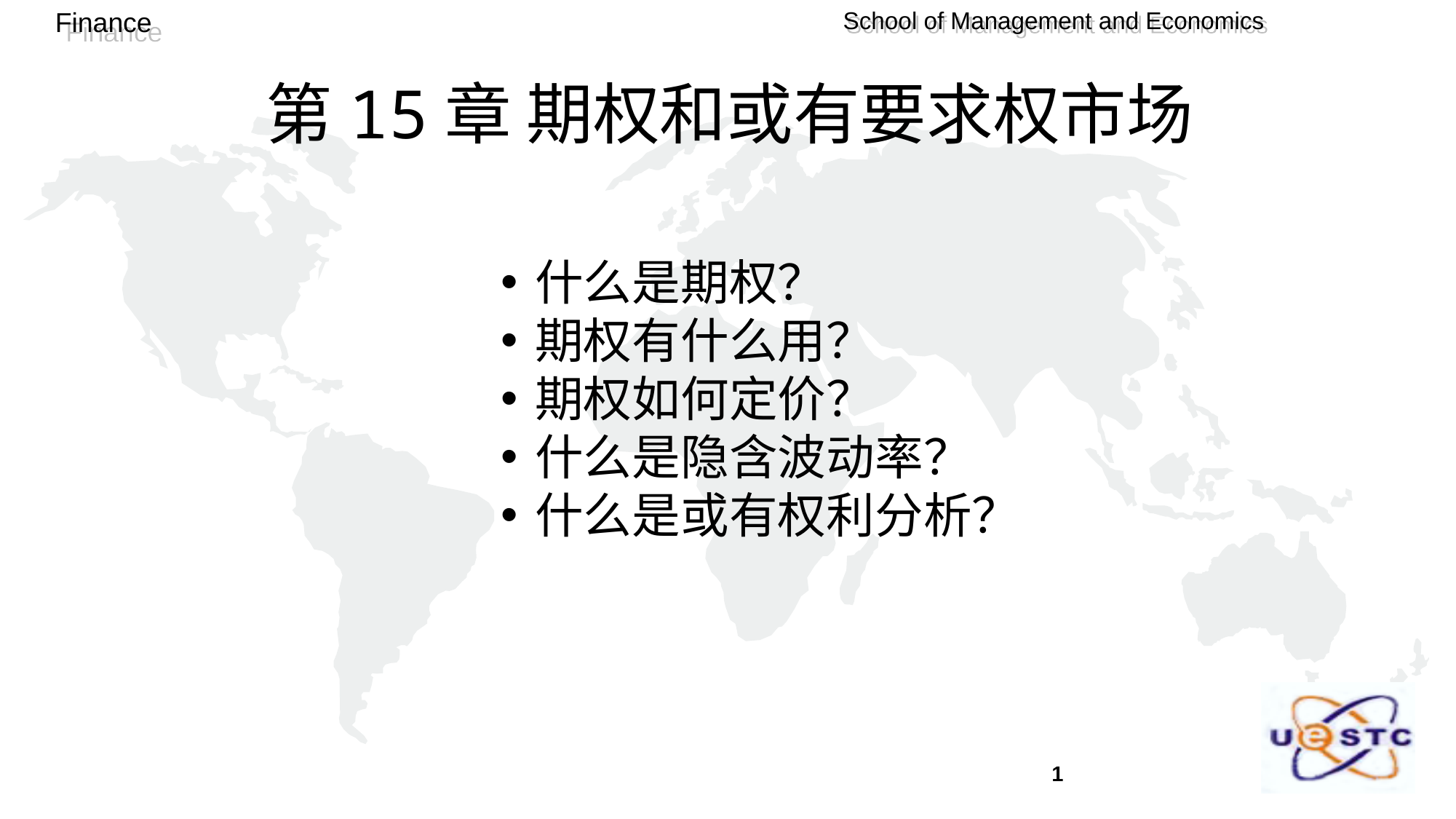

# 第15章 期权和或有要求权市场
什么是期权？
期权有什么用？
期权如何定价？
什么是隐含波动率？
什么是或有权利分析？